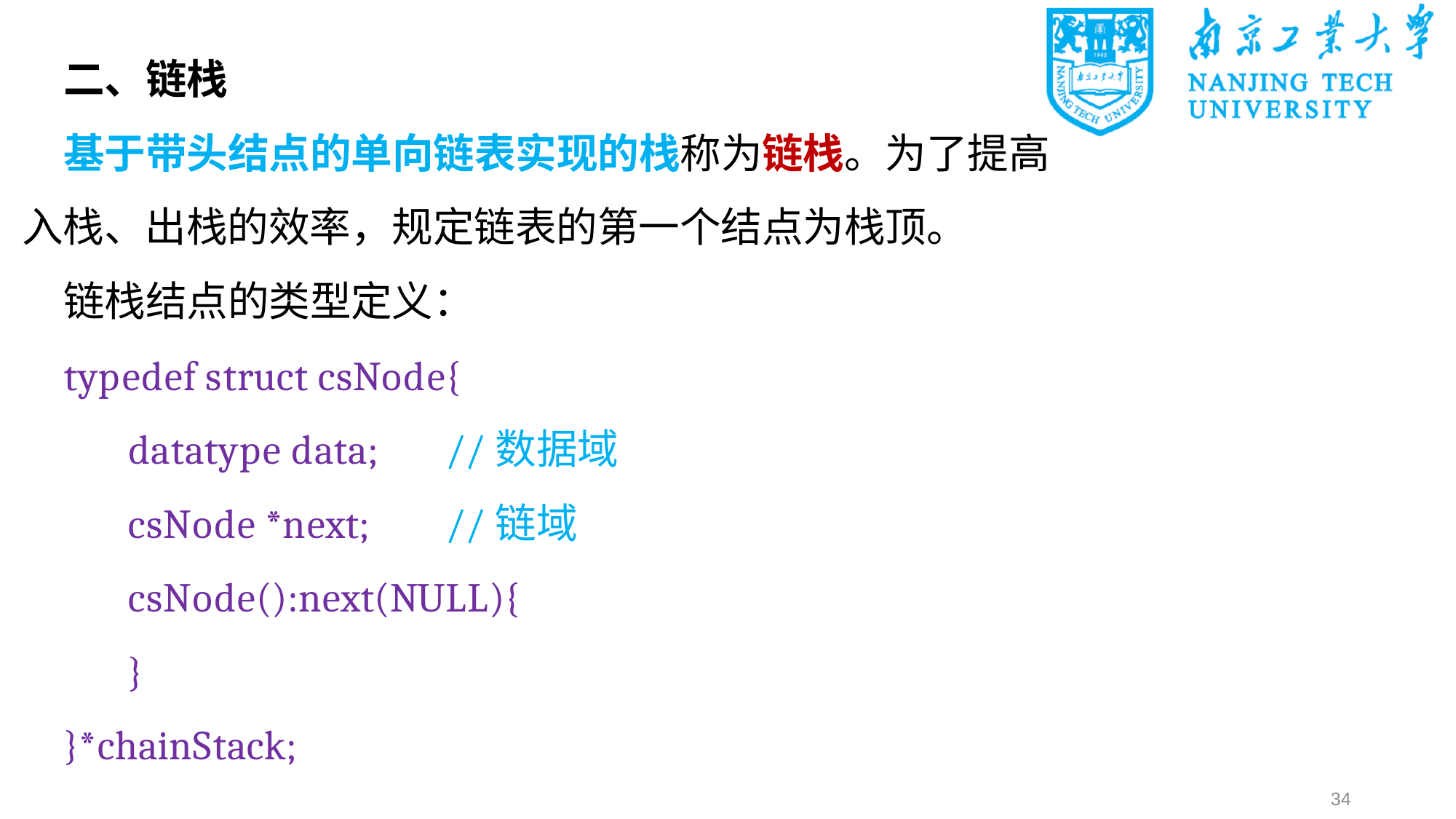

二、链栈
基于带头结点的单向链表实现的栈称为链栈。为了提高入栈、出栈的效率，规定链表的第一个结点为栈顶。
链栈结点的类型定义：
typedef struct csNode{
	datatype data;		//数据域
	csNode *next;		//链域
	csNode():next(NULL){
	}
}*chainStack;

34